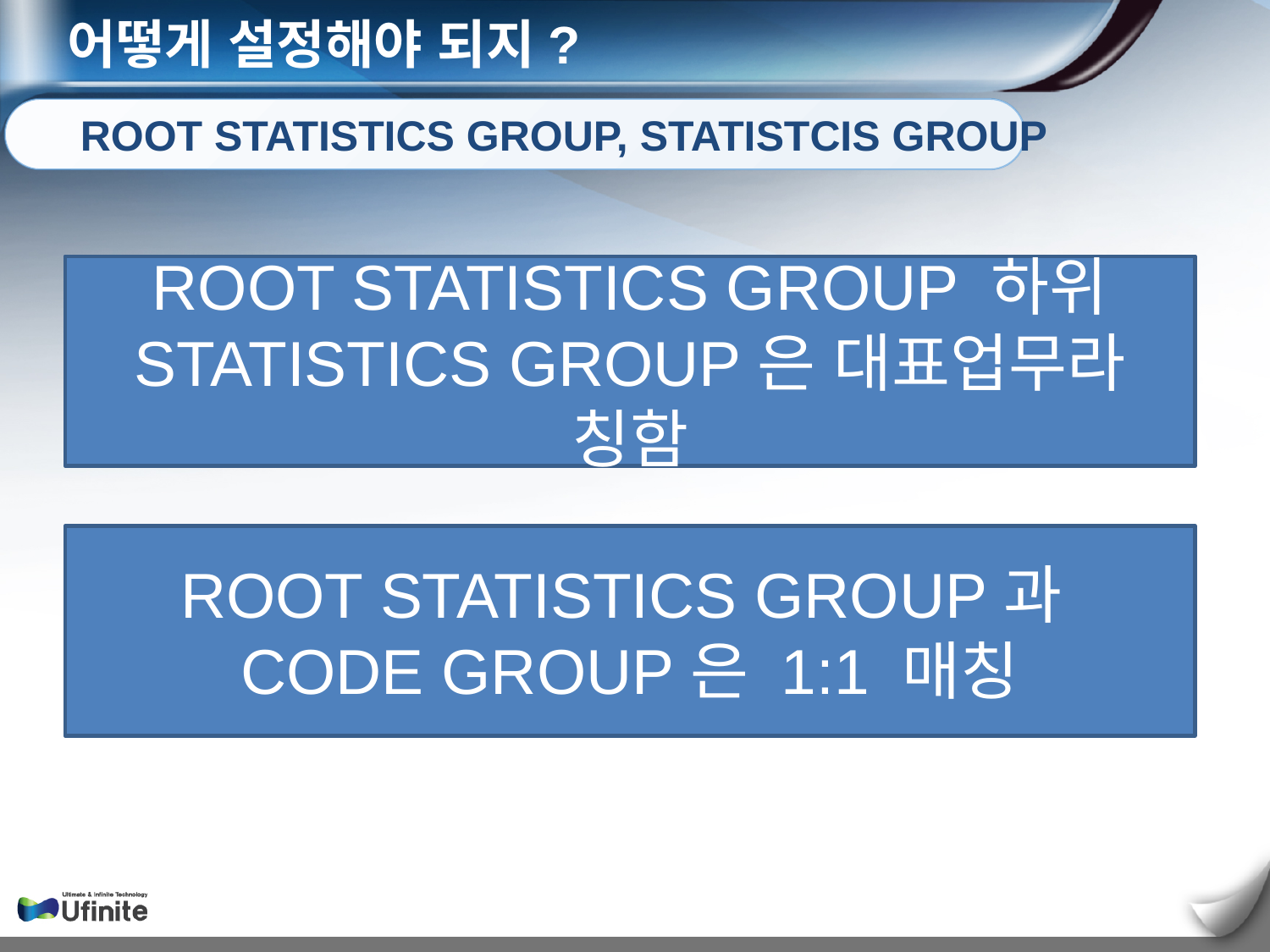

어떻게 설정해야 되지?
ROOT STATISTICS GROUP, STATISTCIS GROUP
ROOT STATISTICS GROUP 하위 STATISTICS GROUP은 대표업무라 칭함
ROOT STATISTICS GROUP과
CODE GROUP은 1:1 매칭